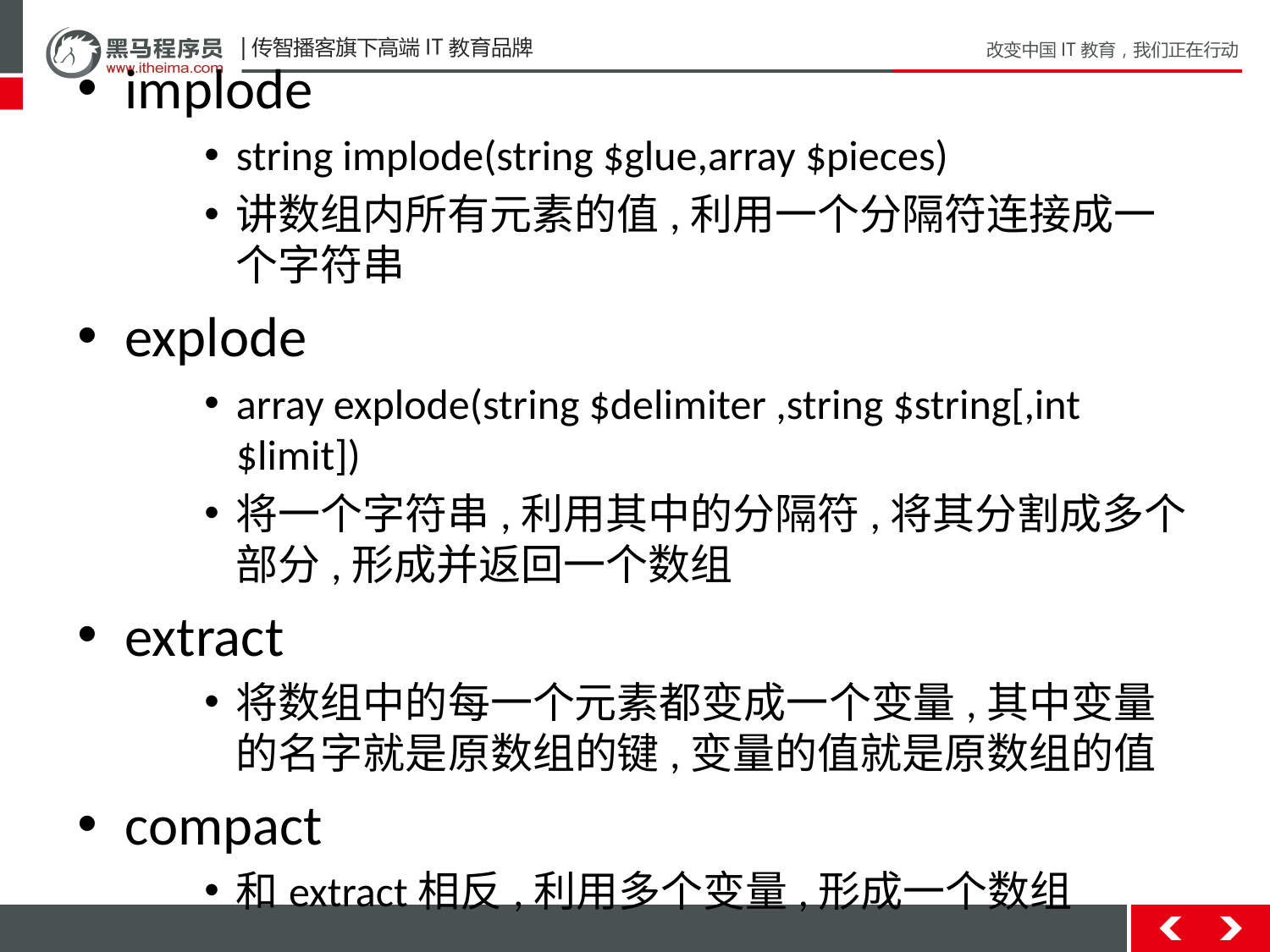

implode
string implode(string $glue,array $pieces)
讲数组内所有元素的值,利用一个分隔符连接成一个字符串
explode
array explode(string $delimiter ,string $string[,int $limit])
将一个字符串,利用其中的分隔符,将其分割成多个部分,形成并返回一个数组
extract
将数组中的每一个元素都变成一个变量,其中变量的名字就是原数组的键,变量的值就是原数组的值
compact
和extract相反,利用多个变量,形成一个数组